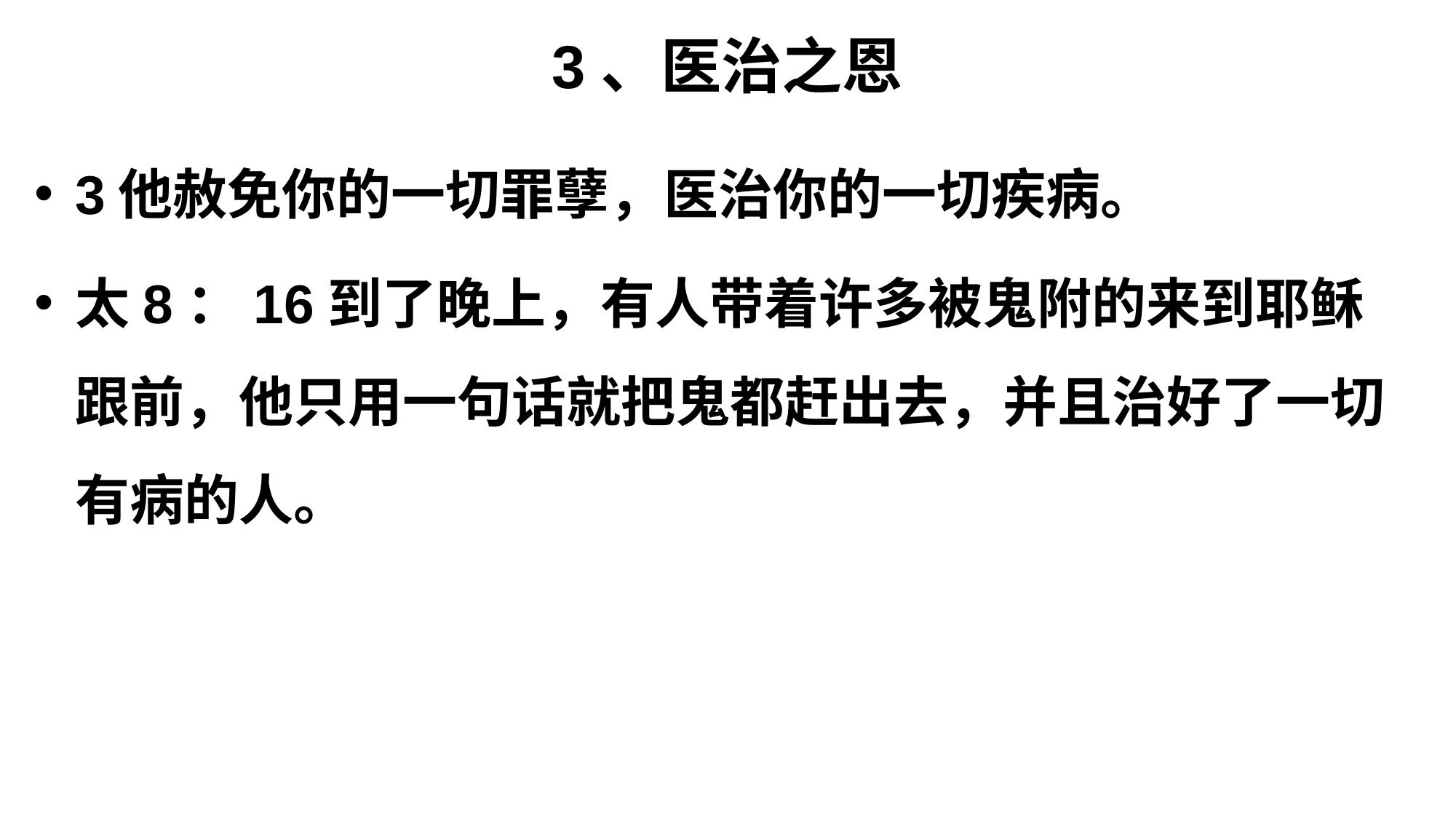

# 3、医治之恩
3他赦免你的一切罪孽，医治你的一切疾病。
太8：16到了晚上，有人带着许多被鬼附的来到耶稣跟前，他只用一句话就把鬼都赶出去，并且治好了一切有病的人。